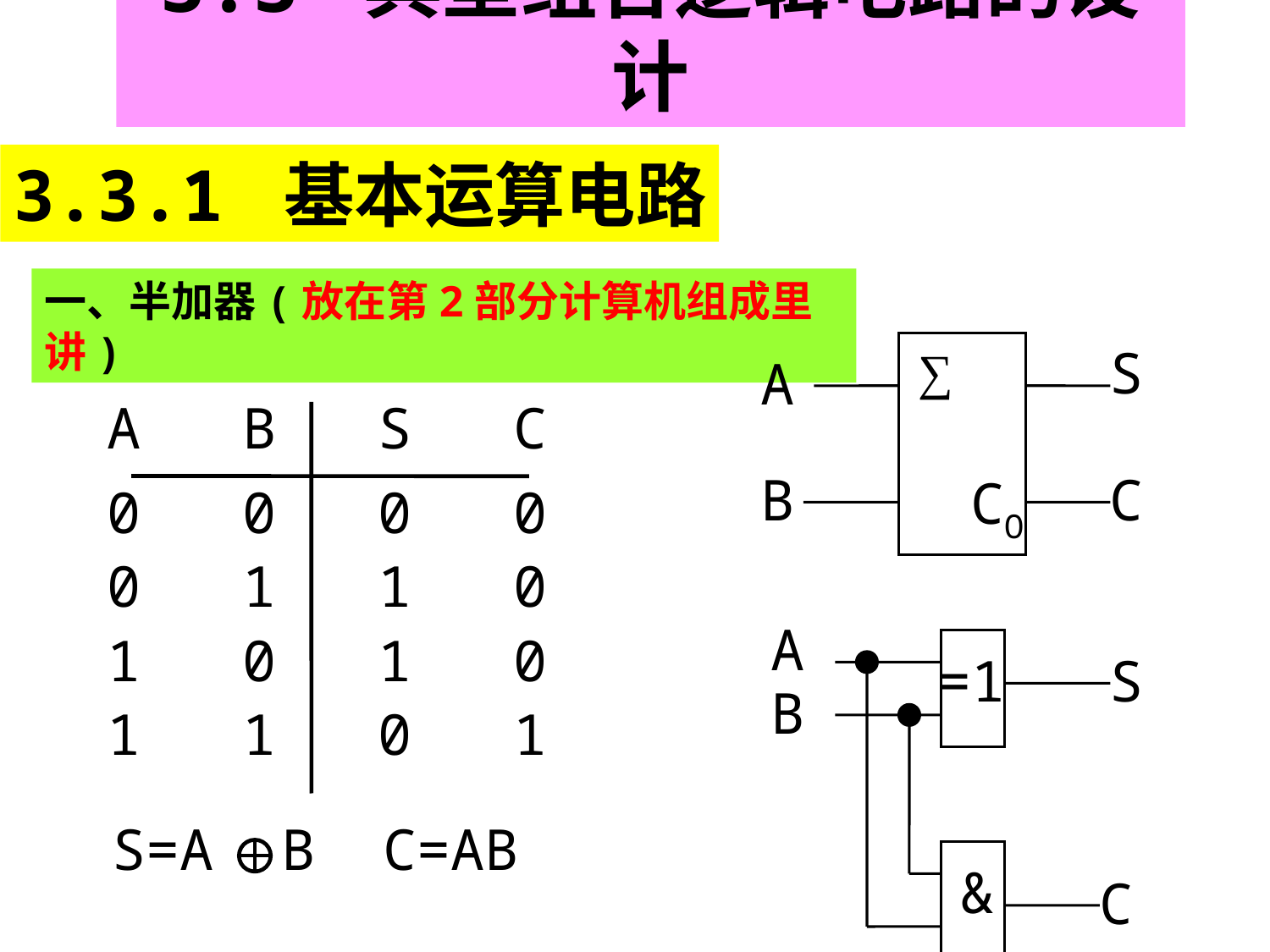

3.3 典型组合逻辑电路的设计
3.3.1 基本运算电路
一、半加器(放在第2部分计算机组成里讲)
S

A

 CO
B
C

A

=1
S

B

 &
C

∑
A   B   S   C

0   0   0   0
0   1   1   0
1   0   1   0
1   1   0   1
S=A  B  C=AB

12